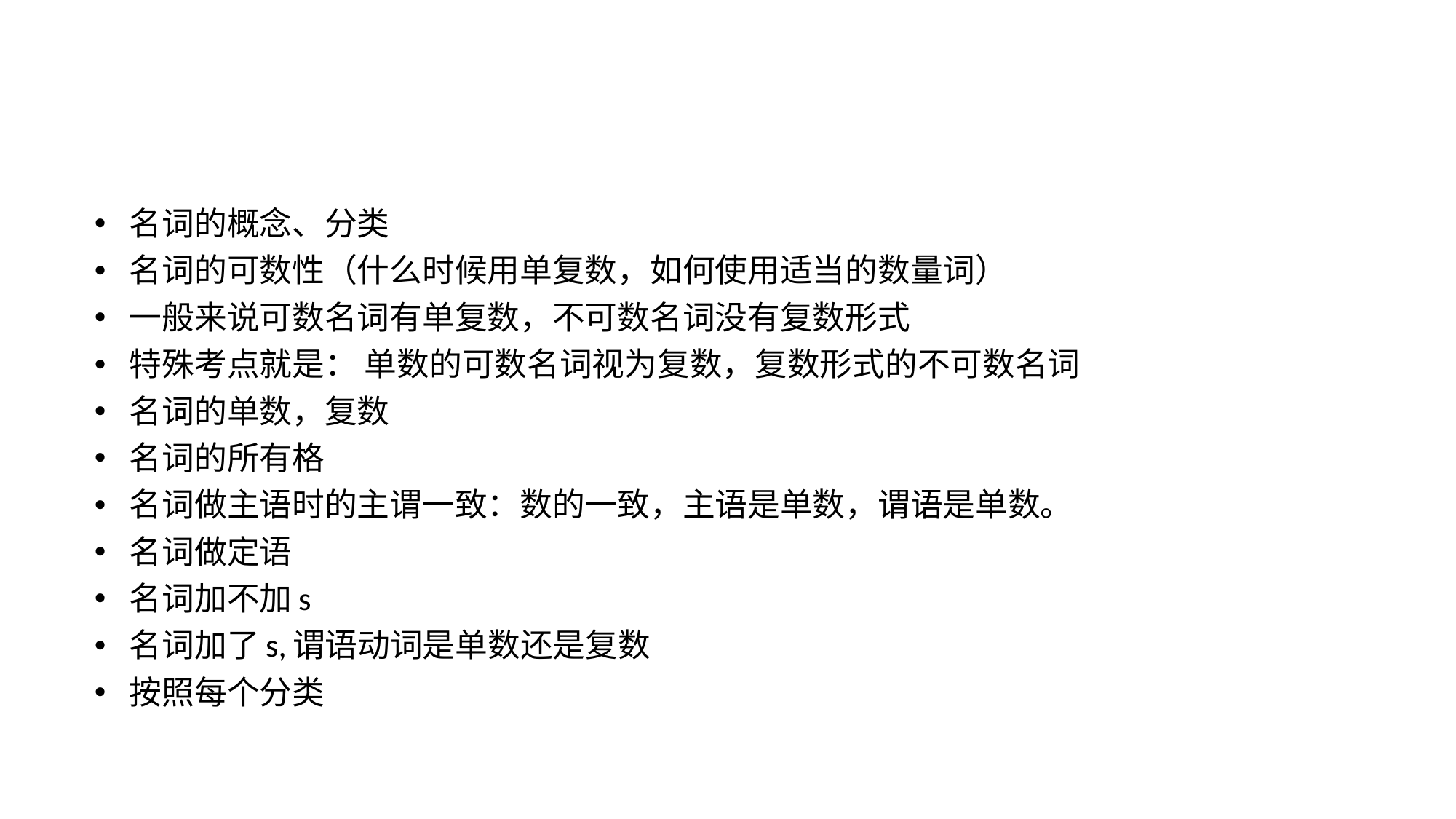

#
名词的概念、分类
名词的可数性（什么时候用单复数，如何使用适当的数量词）
一般来说可数名词有单复数，不可数名词没有复数形式
特殊考点就是： 单数的可数名词视为复数，复数形式的不可数名词
名词的单数，复数
名词的所有格
名词做主语时的主谓一致：数的一致，主语是单数，谓语是单数。
名词做定语
名词加不加s
名词加了s,谓语动词是单数还是复数
按照每个分类